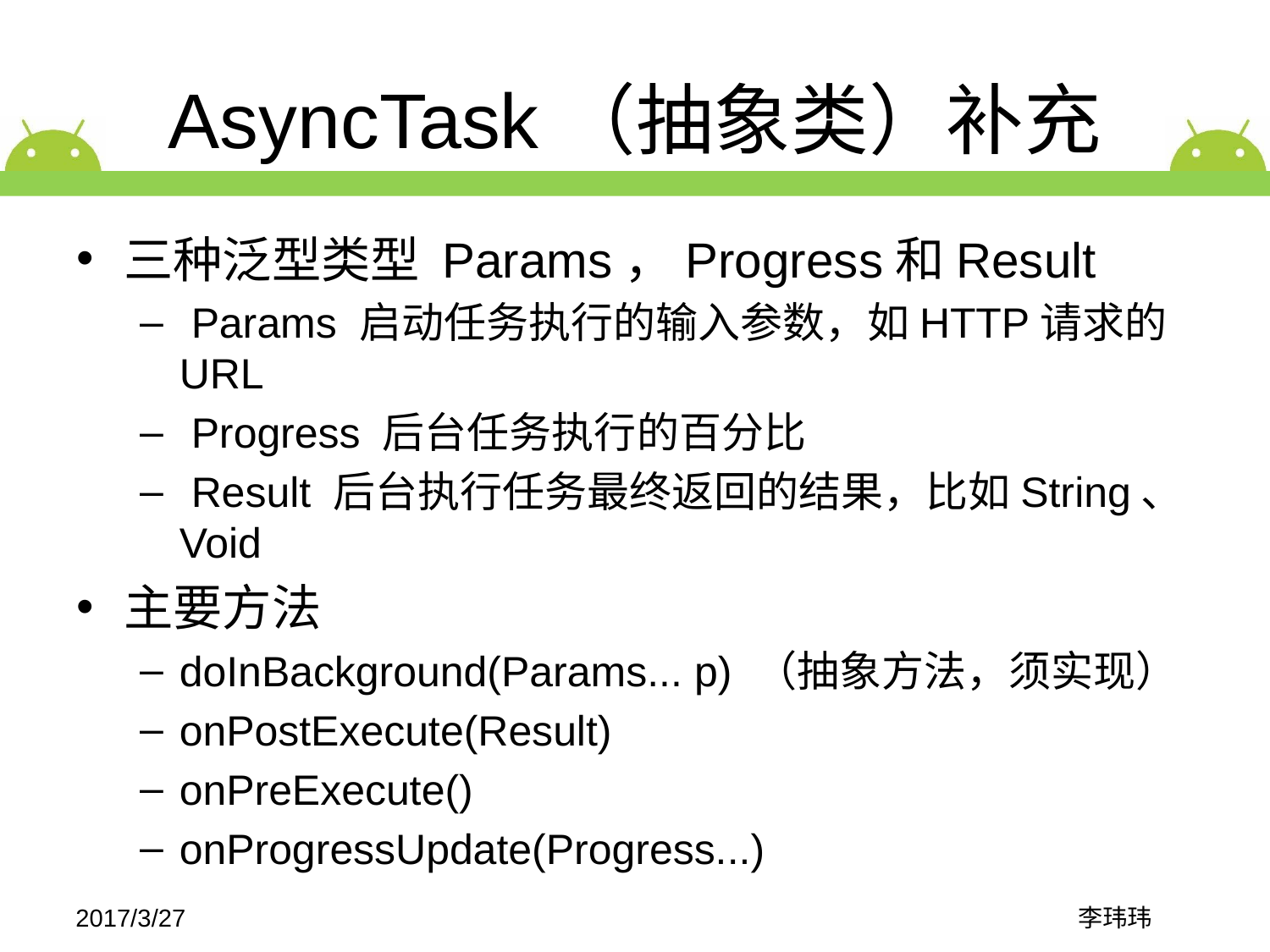

# AsyncTask（抽象类）补充
三种泛型类型 Params，Progress和Result
 Params 启动任务执行的输入参数，如HTTP请求的URL
 Progress 后台任务执行的百分比
 Result 后台执行任务最终返回的结果，比如String、Void
主要方法
doInBackground(Params... p) （抽象方法，须实现）
onPostExecute(Result)
onPreExecute()
onProgressUpdate(Progress...)